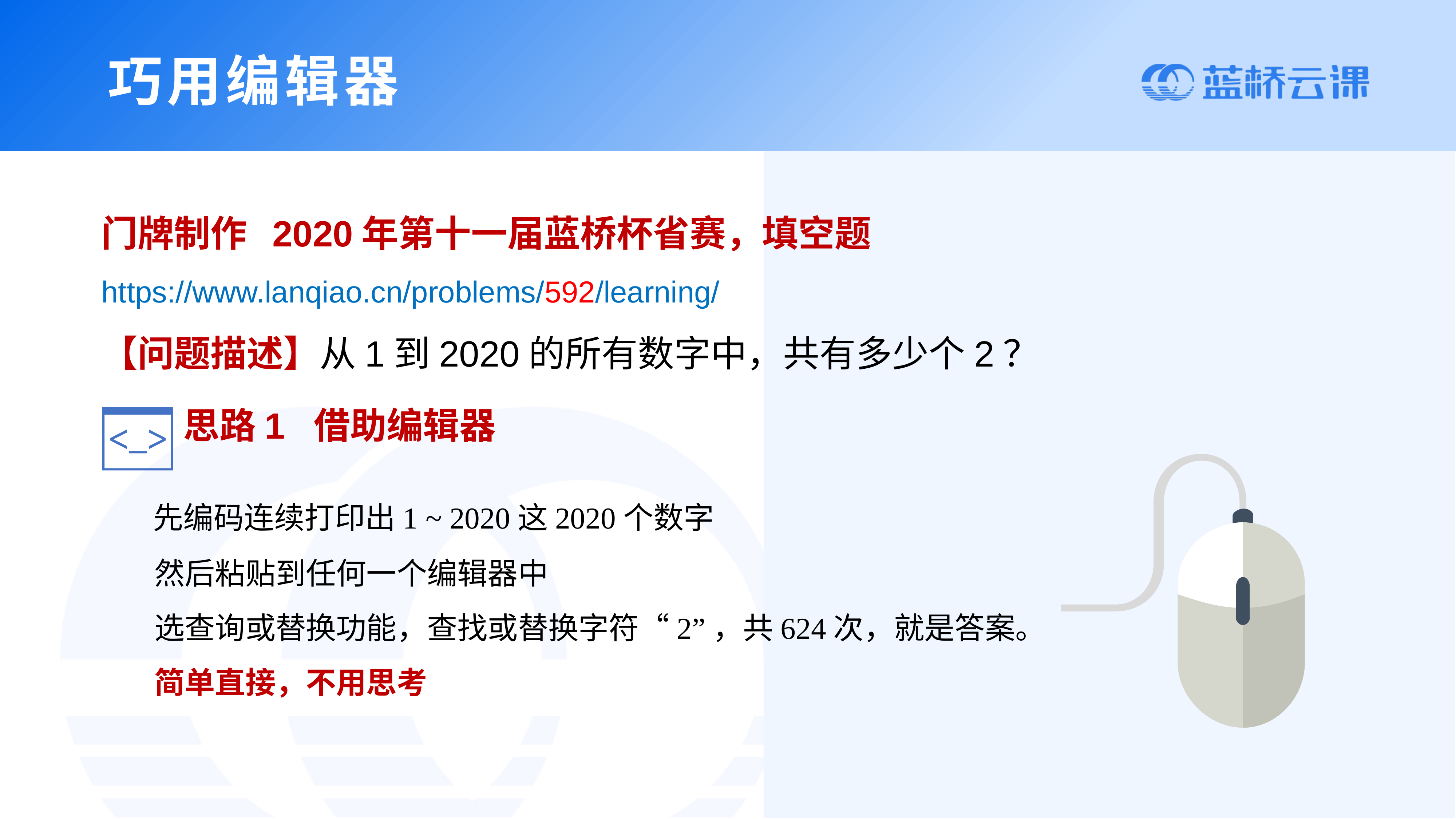

巧用编辑器
门牌制作  2020年第十一届蓝桥杯省赛，填空题
https://www.lanqiao.cn/problems/592/learning/
【问题描述】从1到2020的所有数字中，共有多少个2？
思路1  借助编辑器

   先编码连续打印出1 ~ 2020这2020个数字
    然后粘贴到任何一个编辑器中
    选查询或替换功能，查找或替换字符“2”，共624次，就是答案。
    简单直接，不用思考